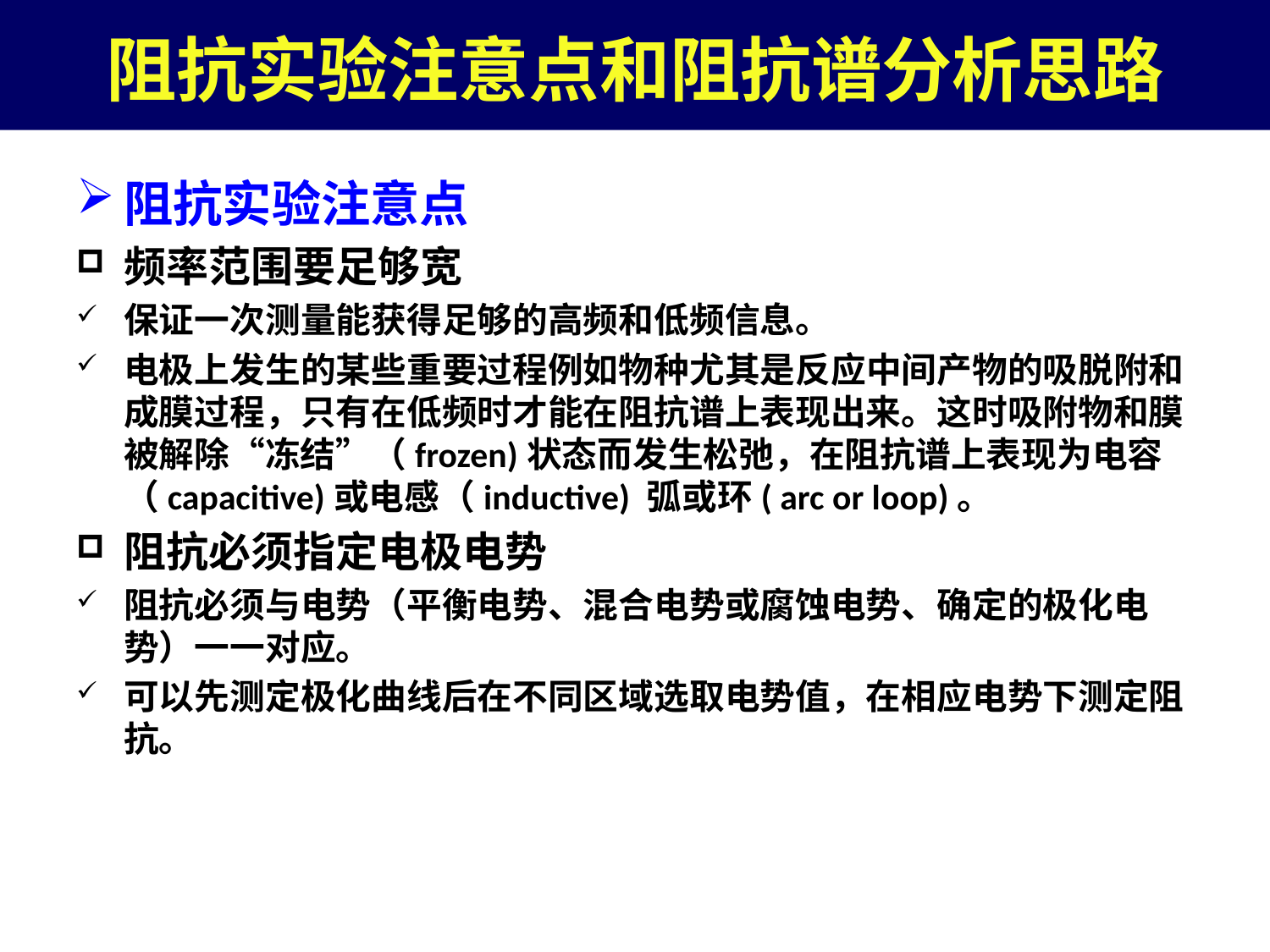

阻抗实验注意点和阻抗谱分析思路
阻抗实验注意点
频率范围要足够宽
保证一次测量能获得足够的高频和低频信息。
电极上发生的某些重要过程例如物种尤其是反应中间产物的吸脱附和成膜过程，只有在低频时才能在阻抗谱上表现出来。这时吸附物和膜被解除“冻结”（frozen)状态而发生松弛，在阻抗谱上表现为电容（capacitive)或电感（inductive) 弧或环( arc or loop)。
阻抗必须指定电极电势
阻抗必须与电势（平衡电势、混合电势或腐蚀电势、确定的极化电势）一一对应。
可以先测定极化曲线后在不同区域选取电势值，在相应电势下测定阻抗。